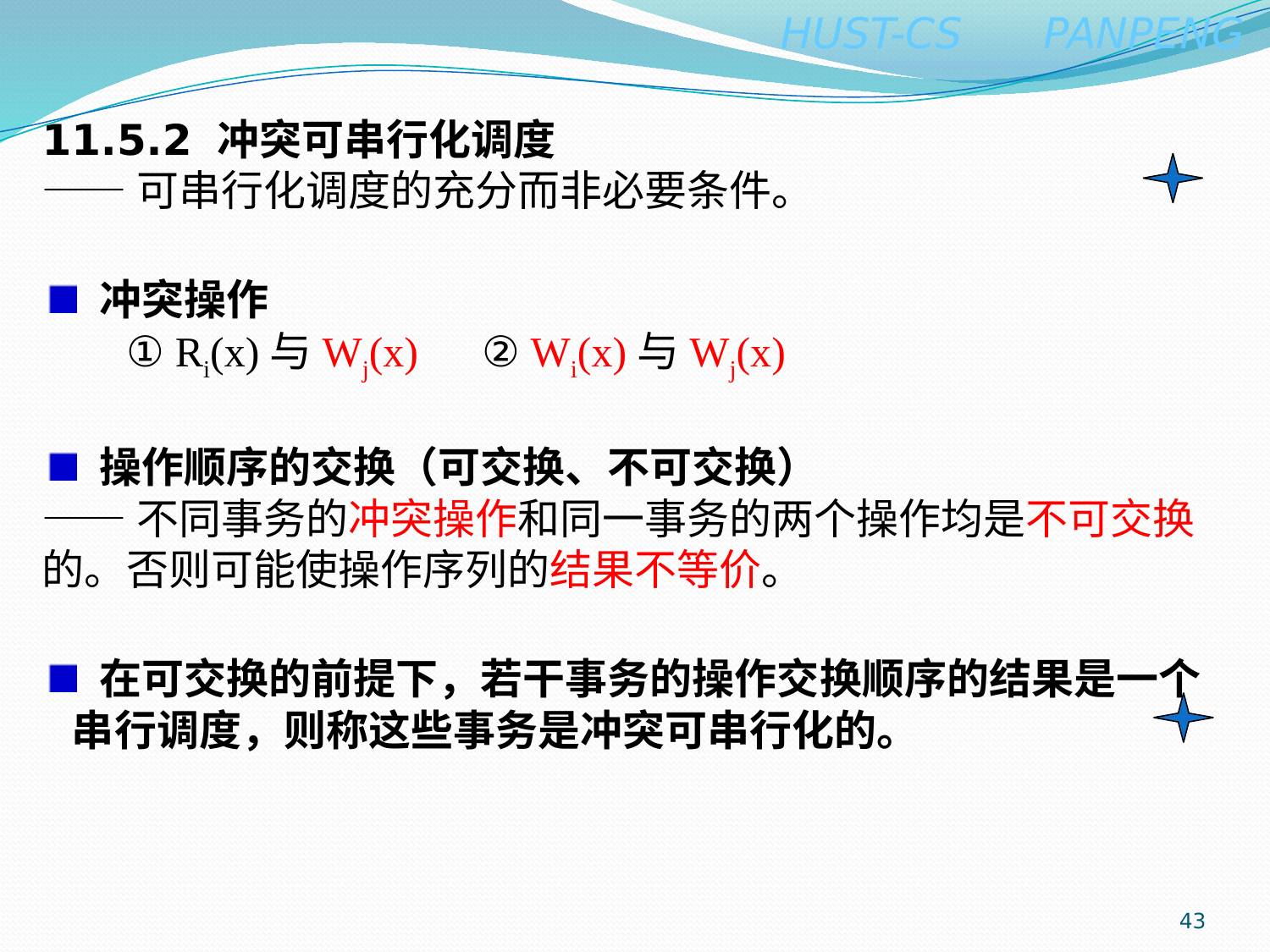

11.5.2 冲突可串行化调度
——可串行化调度的充分而非必要条件。

 冲突操作
        ① Ri(x)与Wj(x)      ② Wi(x)与Wj(x)

 操作顺序的交换（可交换、不可交换）
——不同事务的冲突操作和同一事务的两个操作均是不可交换的。否则可能使操作序列的结果不等价。

 在可交换的前提下，若干事务的操作交换顺序的结果是一个串行调度，则称这些事务是冲突可串行化的。

43